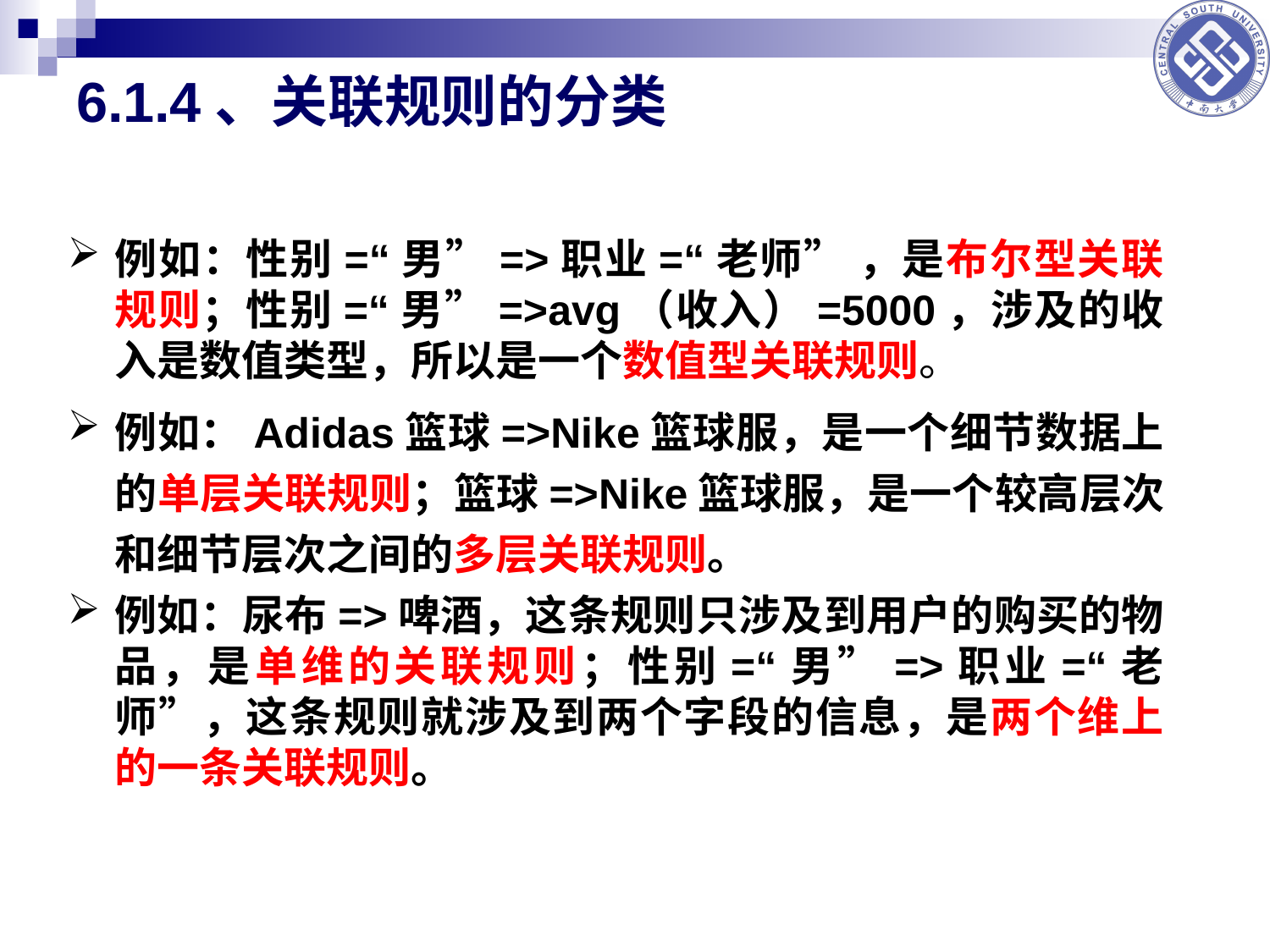

6.1.4、关联规则的分类
例如：性别=“男”=>职业=“老师” ，是布尔型关联规则；性别=“男”=>avg（收入）=5000，涉及的收入是数值类型，所以是一个数值型关联规则。
例如：Adidas篮球=>Nike篮球服，是一个细节数据上的单层关联规则；篮球=>Nike篮球服，是一个较高层次和细节层次之间的多层关联规则。
例如：尿布=>啤酒，这条规则只涉及到用户的购买的物品，是单维的关联规则；性别=“男”=>职业=“老师”，这条规则就涉及到两个字段的信息，是两个维上的一条关联规则。